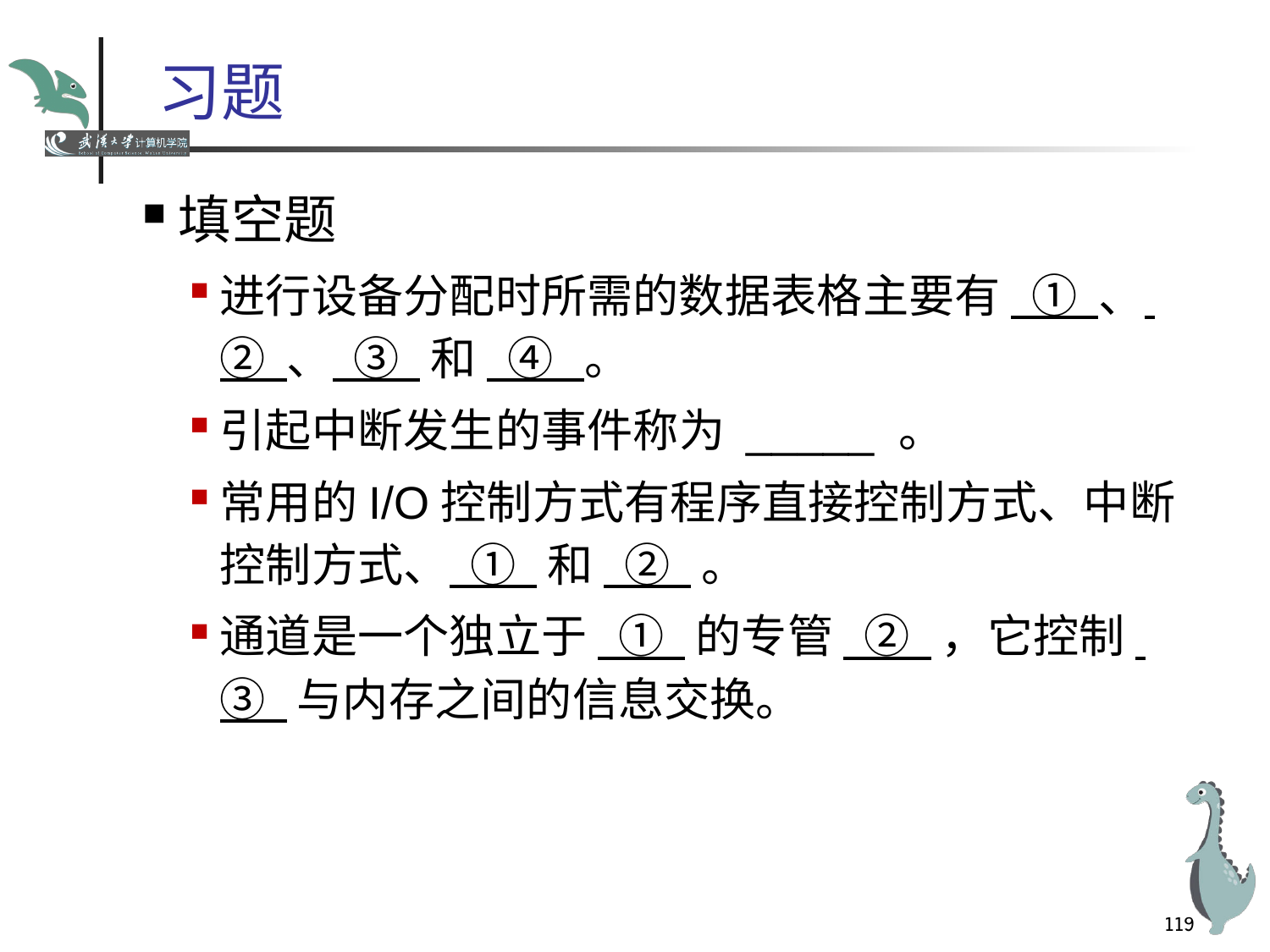

# 习题
填空题
进行设备分配时所需的数据表格主要有   ①  、  ②  、  ③   和   ④   。
引起中断发生的事件称为 _____ 。
常用的I/O控制方式有程序直接控制方式、中断控制方式、  ①   和   ②   。
通道是一个独立于   ①   的专管   ②   ，它控制   ③   与内存之间的信息交换。
119